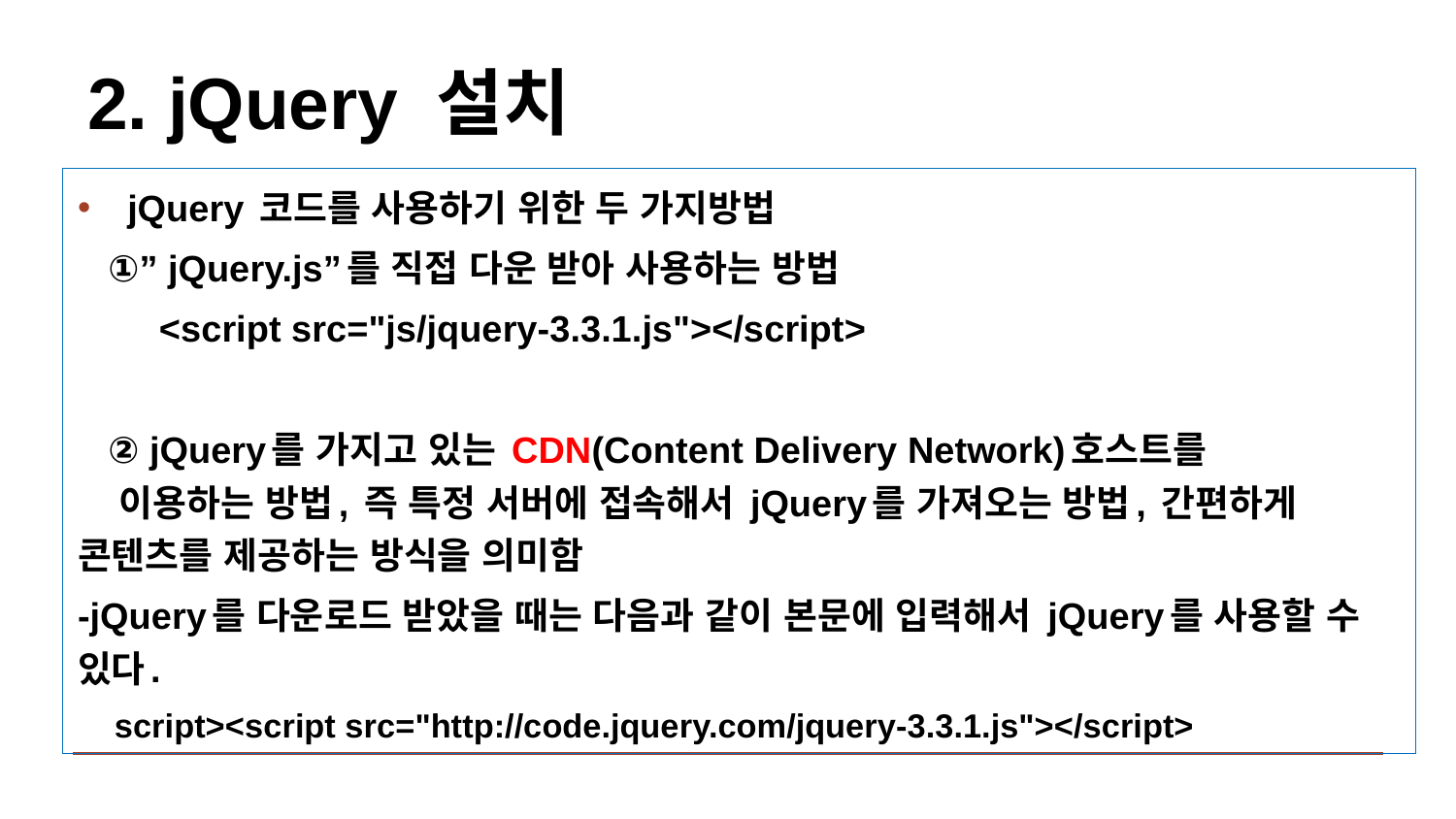

# 2. jQuery 설치
jQuery 코드를 사용하기 위한 두 가지방법
   ①” jQuery.js”를 직접 다운 받아 사용하는 방법
        <script src="js/jquery-3.3.1.js"></script>

   ② jQuery를 가지고 있는 CDN(Content Delivery Network)호스트를                       이용하는 방법, 즉 특정 서버에 접속해서 jQuery를 가져오는 방법, 간편하게 콘텐츠를 제공하는 방식을 의미함
-jQuery를 다운로드 받았을 때는 다음과 같이 본문에 입력해서 jQuery를 사용할 수 있다.
    script><script src="http://code.jquery.com/jquery-3.3.1.js"></script>